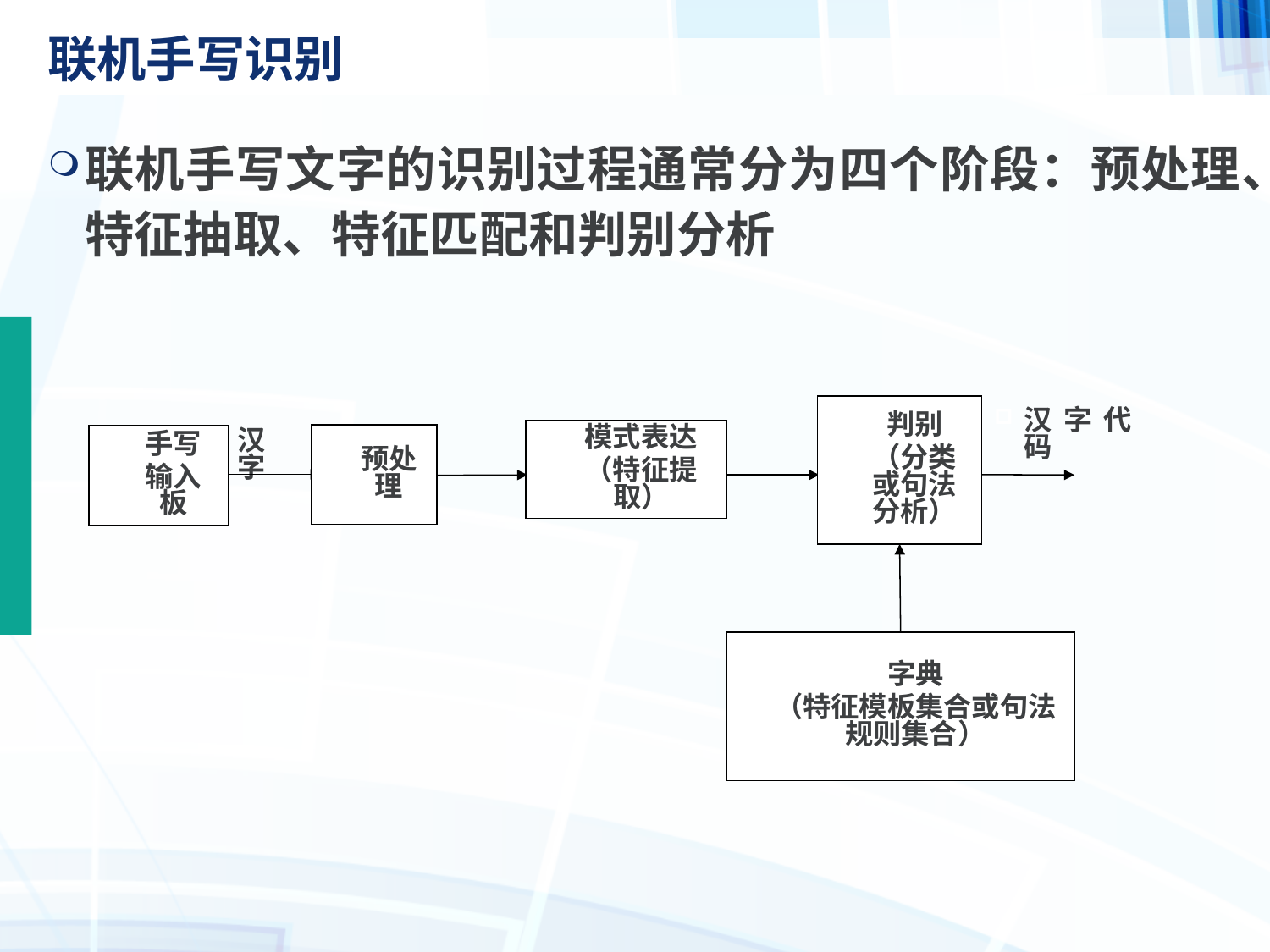

# 联机手写识别
联机手写文字的识别过程通常分为四个阶段：预处理、特征抽取、特征匹配和判别分析
判别
（分类或句法分析）
汉字代码
模式表达
（特征提取）
预处理
手写
输入板
汉字
字典
（特征模板集合或句法规则集合）